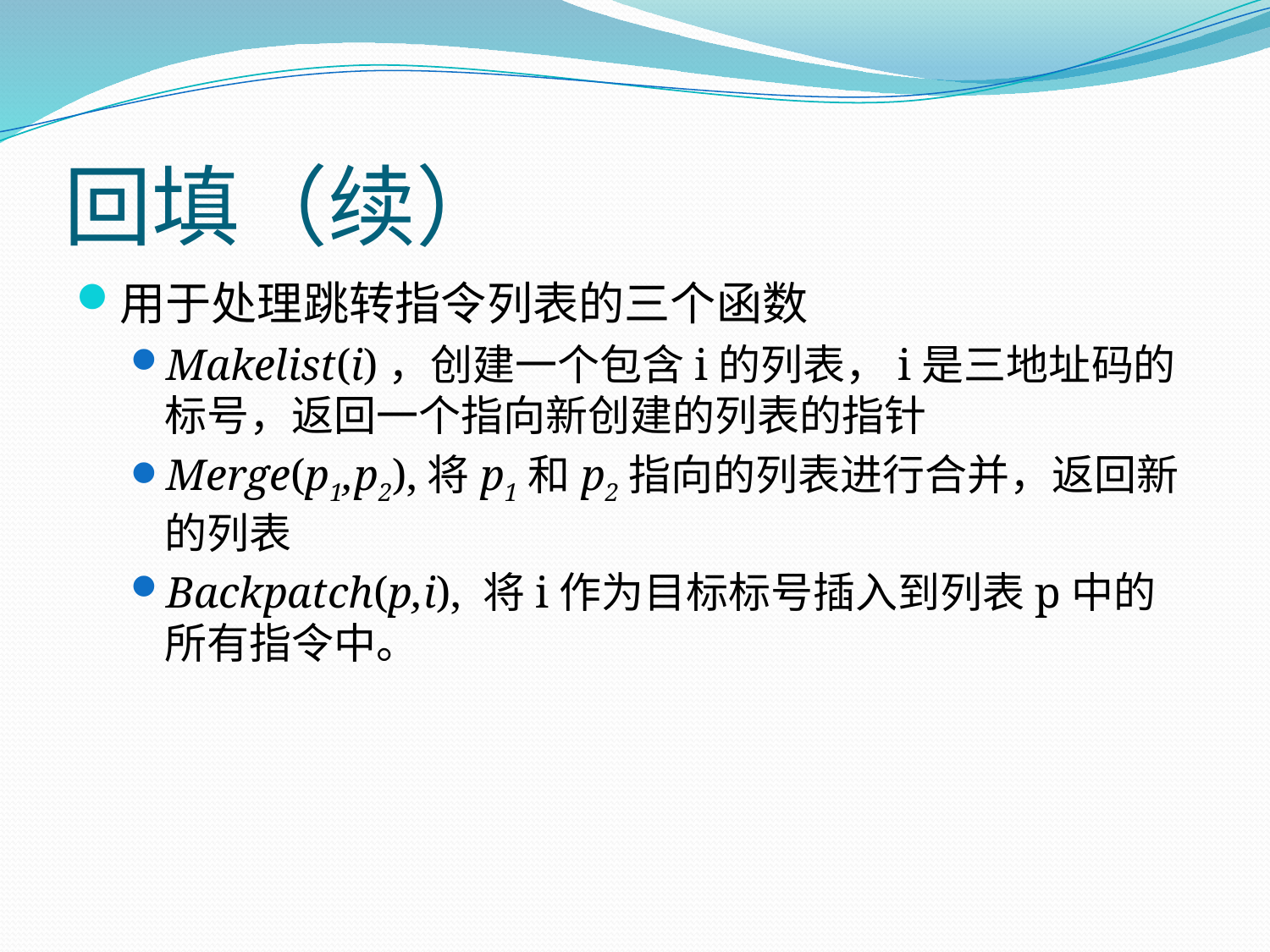

# 回填（续）
用于处理跳转指令列表的三个函数
Makelist(i)，创建一个包含i的列表，i是三地址码的标号，返回一个指向新创建的列表的指针
Merge(p1,p2),将p1和p2指向的列表进行合并，返回新的列表
Backpatch(p,i), 将i作为目标标号插入到列表p中的所有指令中。